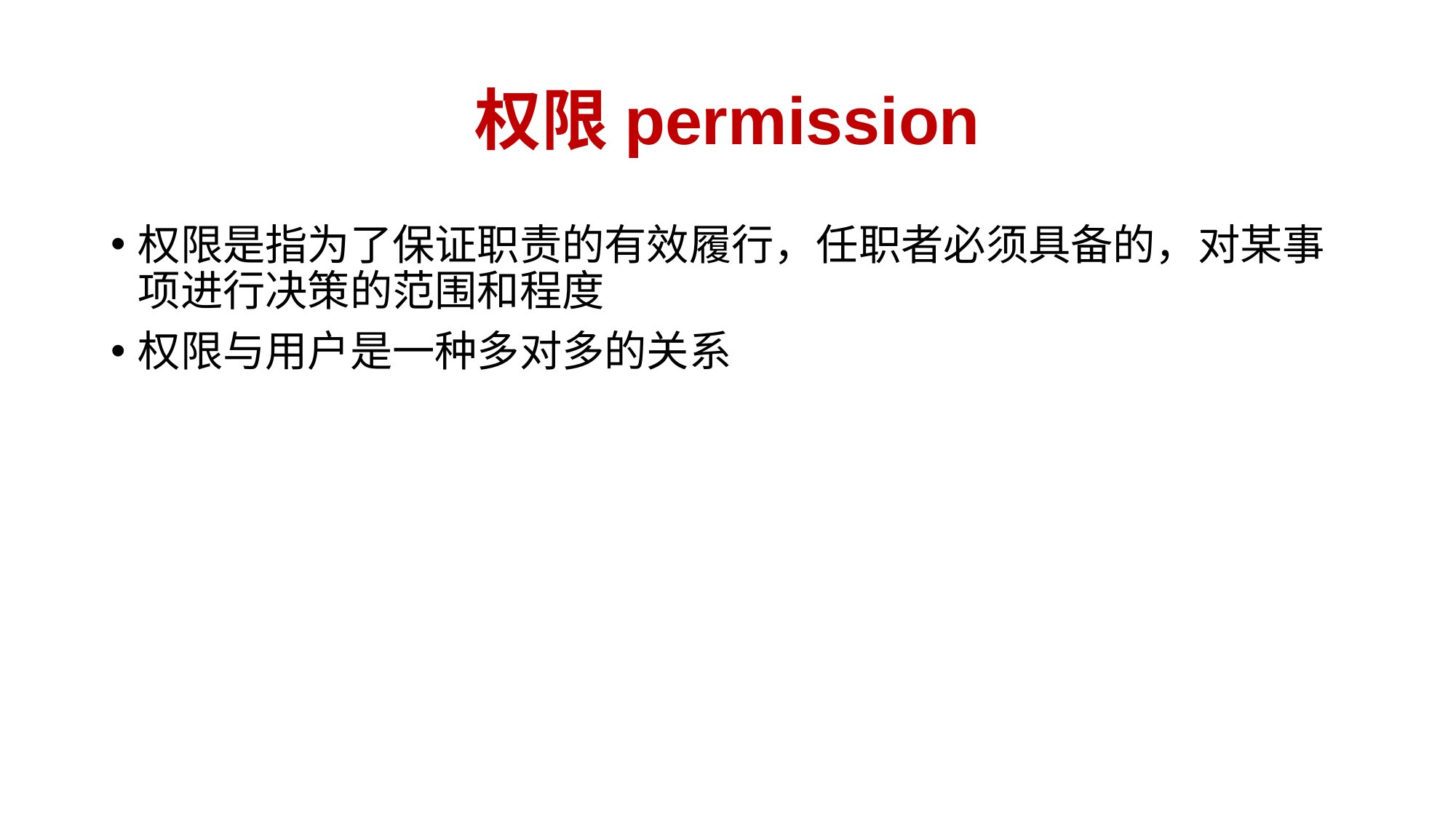

# 权限permission
权限是指为了保证职责的有效履行，任职者必须具备的，对某事项进行决策的范围和程度
权限与用户是一种多对多的关系